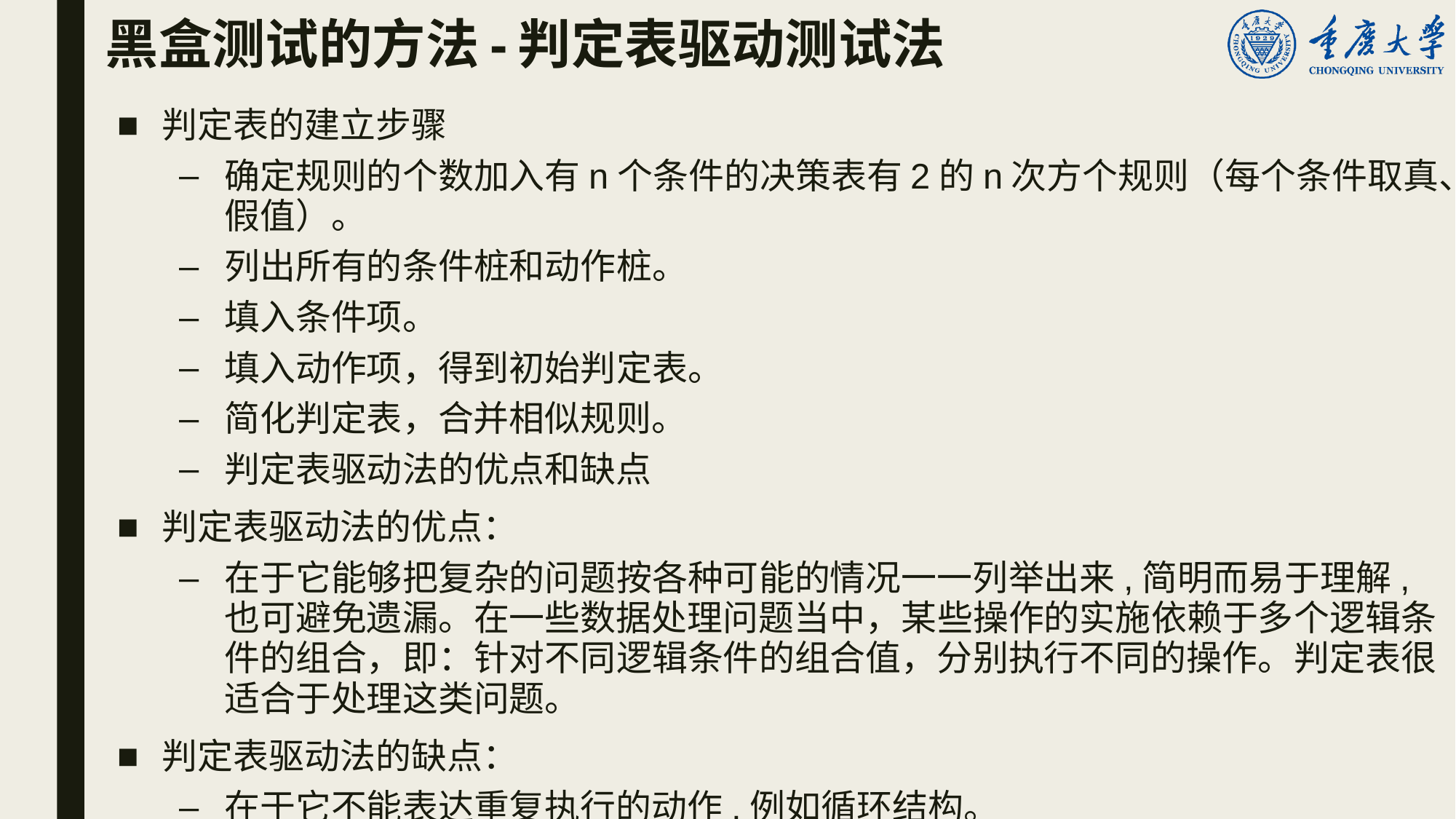

# 黑盒测试的方法-判定表驱动测试法
判定表的建立步骤
确定规则的个数加入有n个条件的决策表有2的n次方个规则（每个条件取真、假值）。
列出所有的条件桩和动作桩。
填入条件项。
填入动作项，得到初始判定表。
简化判定表，合并相似规则。
判定表驱动法的优点和缺点
判定表驱动法的优点：
在于它能够把复杂的问题按各种可能的情况一一列举出来,简明而易于理解,也可避免遗漏。在一些数据处理问题当中，某些操作的实施依赖于多个逻辑条件的组合，即：针对不同逻辑条件的组合值，分别执行不同的操作。判定表很适合于处理这类问题。
判定表驱动法的缺点：
在于它不能表达重复执行的动作,例如循环结构。